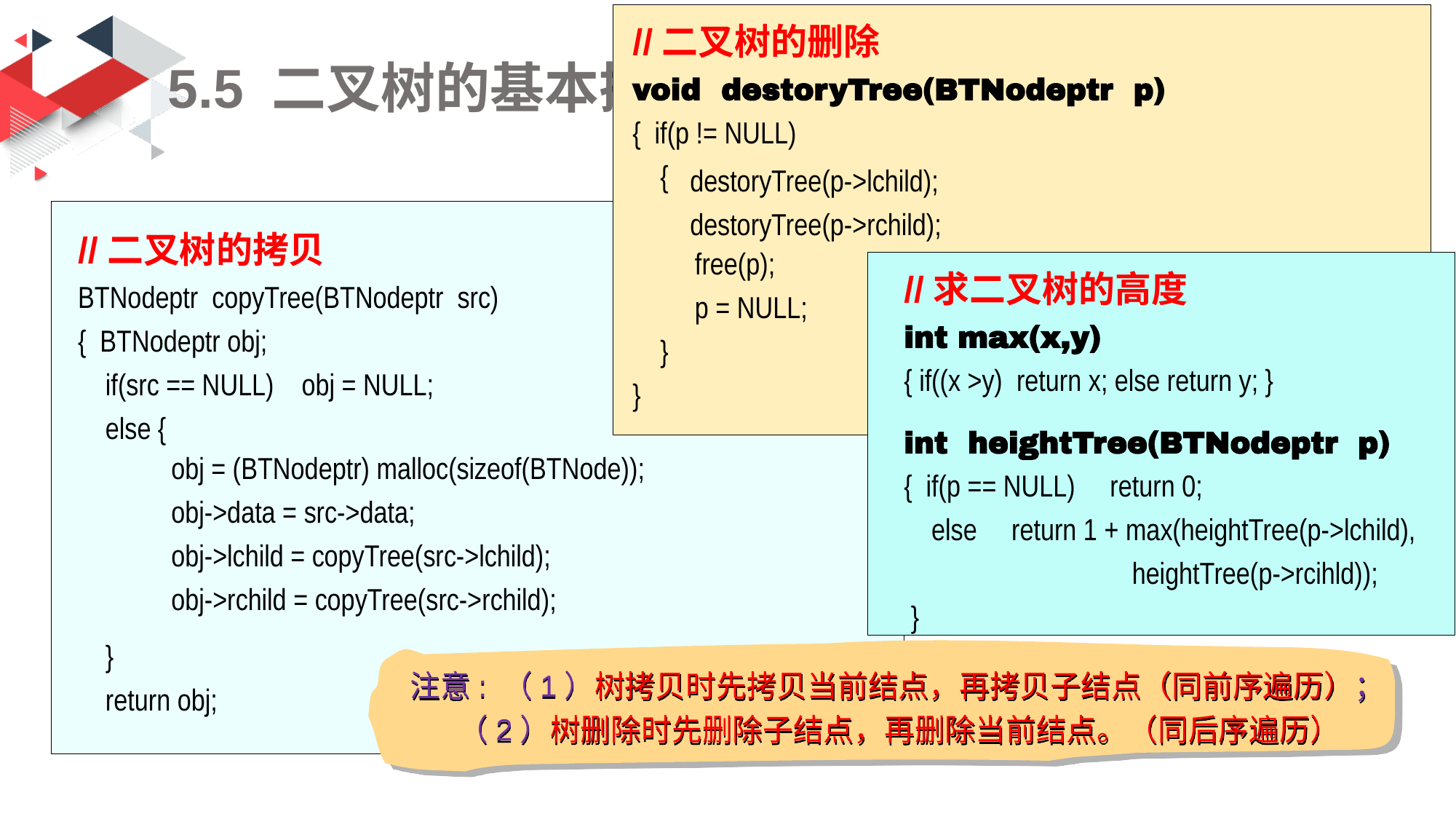

//二叉树的删除
void  destoryTree(BTNodeptr  p)
{  if(p != NULL)
    {

         free(p);
         p = NULL;
    }
}
# 5.5 二叉树的基本操作
  destoryTree(p->lchild);
  destoryTree(p->rchild);

//二叉树的拷贝
BTNodeptr  copyTree(BTNodeptr  src)
{  BTNodeptr obj;
    if(src == NULL)    obj = NULL;
    else {

    }
    return obj;

//求二叉树的高度
int max(x,y)
{ if((x >y)  return x; else return y; }
int  heightTree(BTNodeptr  p)
{  if(p == NULL)     return 0;
    else     return 1 + max(heightTree(p->lchild),
                                 heightTree(p->rcihld));
 }
obj = (BTNodeptr) malloc(sizeof(BTNode));
obj->data = src->data;
obj->lchild = copyTree(src->lchild);
obj->rchild = copyTree(src->rchild);

注意: （1）树拷贝时先拷贝当前结点，再拷贝子结点（同前序遍历）；
      （2）树删除时先删除子结点，再删除当前结点。（同后序遍历）